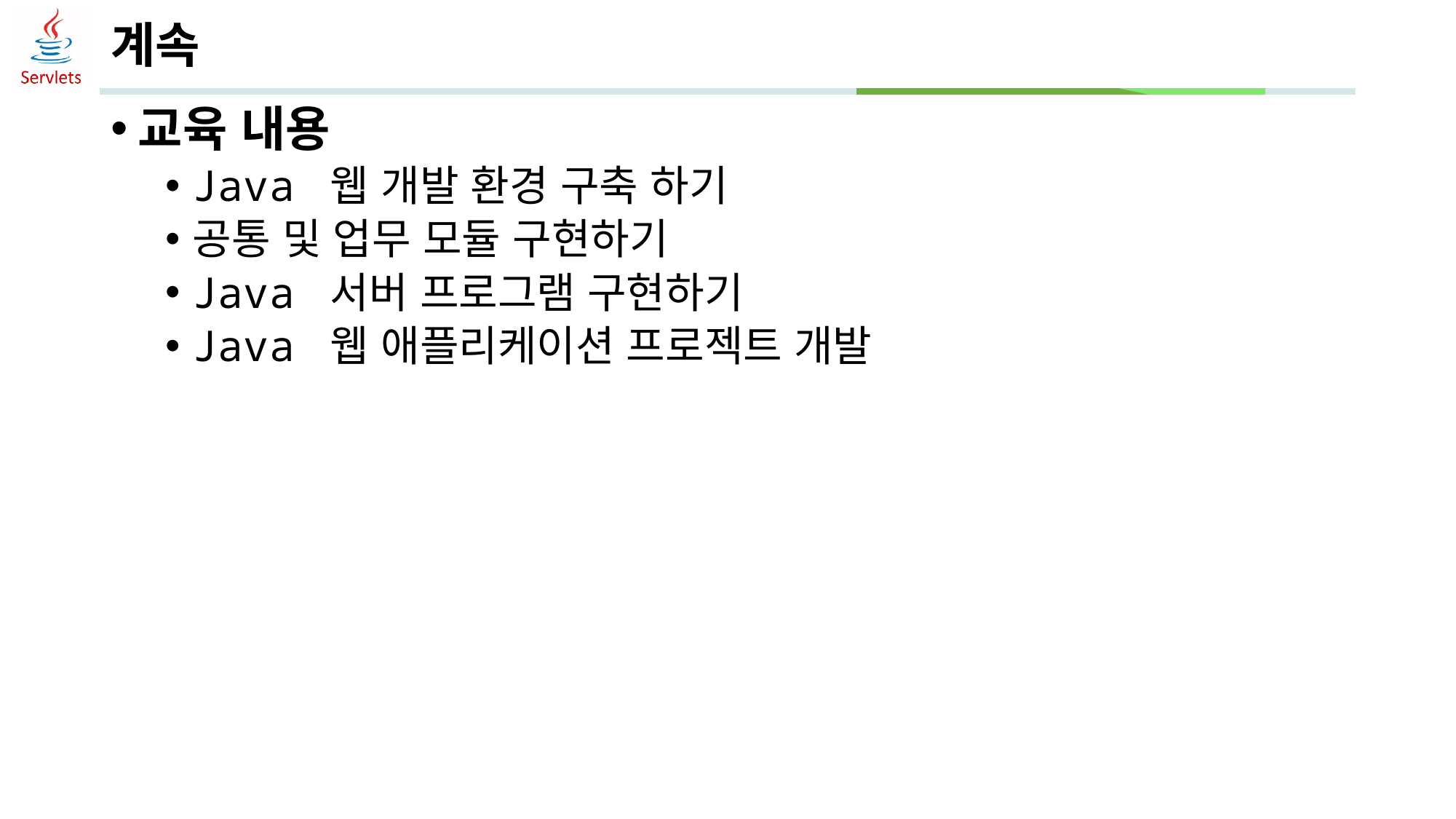

# 계속
교육 내용
Java 웹 개발 환경 구축 하기
공통 및 업무 모듈 구현하기
Java 서버 프로그램 구현하기
Java 웹 애플리케이션 프로젝트 개발